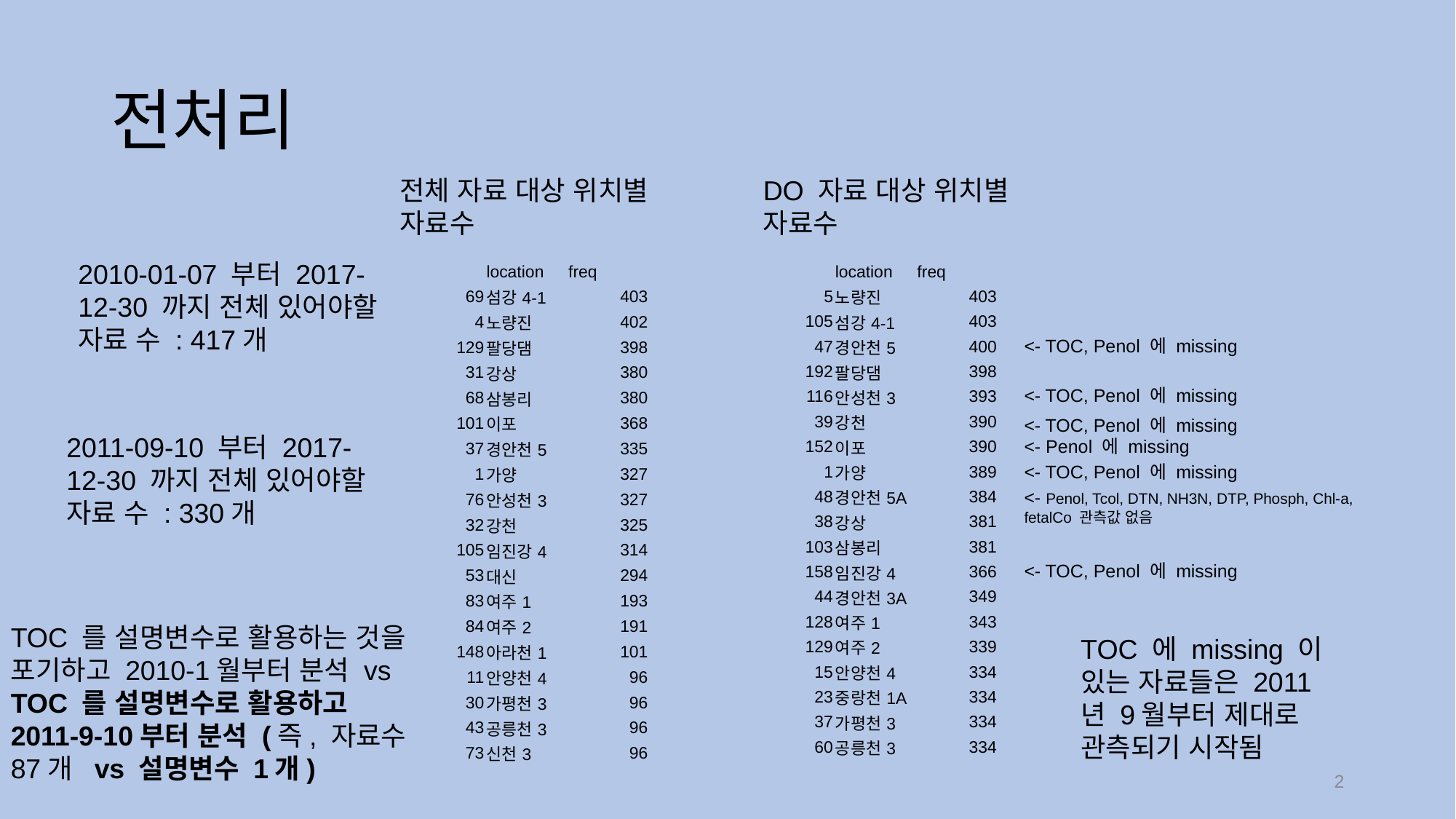

# 전처리
DO 자료 대상 위치별 자료수
전체 자료 대상 위치별 자료수
2010-01-07 부터 2017-12-30 까지 전체 있어야할 자료 수 : 417개
|  | location | freq |
| --- | --- | --- |
| 69 | 섬강4-1 | 403 |
| 4 | 노량진 | 402 |
| 129 | 팔당댐 | 398 |
| 31 | 강상 | 380 |
| 68 | 삼봉리 | 380 |
| 101 | 이포 | 368 |
| 37 | 경안천5 | 335 |
| 1 | 가양 | 327 |
| 76 | 안성천3 | 327 |
| 32 | 강천 | 325 |
| 105 | 임진강4 | 314 |
| 53 | 대신 | 294 |
| 83 | 여주1 | 193 |
| 84 | 여주2 | 191 |
| 148 | 아라천1 | 101 |
| 11 | 안양천4 | 96 |
| 30 | 가평천3 | 96 |
| 43 | 공릉천3 | 96 |
| 73 | 신천3 | 96 |
|  | location | freq |
| --- | --- | --- |
| 5 | 노량진 | 403 |
| 105 | 섬강4-1 | 403 |
| 47 | 경안천5 | 400 |
| 192 | 팔당댐 | 398 |
| 116 | 안성천3 | 393 |
| 39 | 강천 | 390 |
| 152 | 이포 | 390 |
| 1 | 가양 | 389 |
| 48 | 경안천5A | 384 |
| 38 | 강상 | 381 |
| 103 | 삼봉리 | 381 |
| 158 | 임진강4 | 366 |
| 44 | 경안천3A | 349 |
| 128 | 여주1 | 343 |
| 129 | 여주2 | 339 |
| 15 | 안양천4 | 334 |
| 23 | 중랑천1A | 334 |
| 37 | 가평천3 | 334 |
| 60 | 공릉천3 | 334 |
<- TOC, Penol 에 missing
<- TOC, Penol 에 missing
<- TOC, Penol 에 missing
2011-09-10 부터 2017-12-30 까지 전체 있어야할 자료 수 : 330개
<- Penol 에 missing
<- TOC, Penol 에 missing
<- Penol, Tcol, DTN, NH3N, DTP, Phosph, Chl-a, fetalCo 관측값 없음
<- TOC, Penol 에 missing
TOC 를 설명변수로 활용하는 것을 포기하고 2010-1월부터 분석 vs TOC 를 설명변수로 활용하고 2011-9-10부터 분석 (즉, 자료수 87개  vs 설명변수 1개)
TOC 에 missing 이 있는 자료들은 2011년 9월부터 제대로 관측되기 시작됨
2